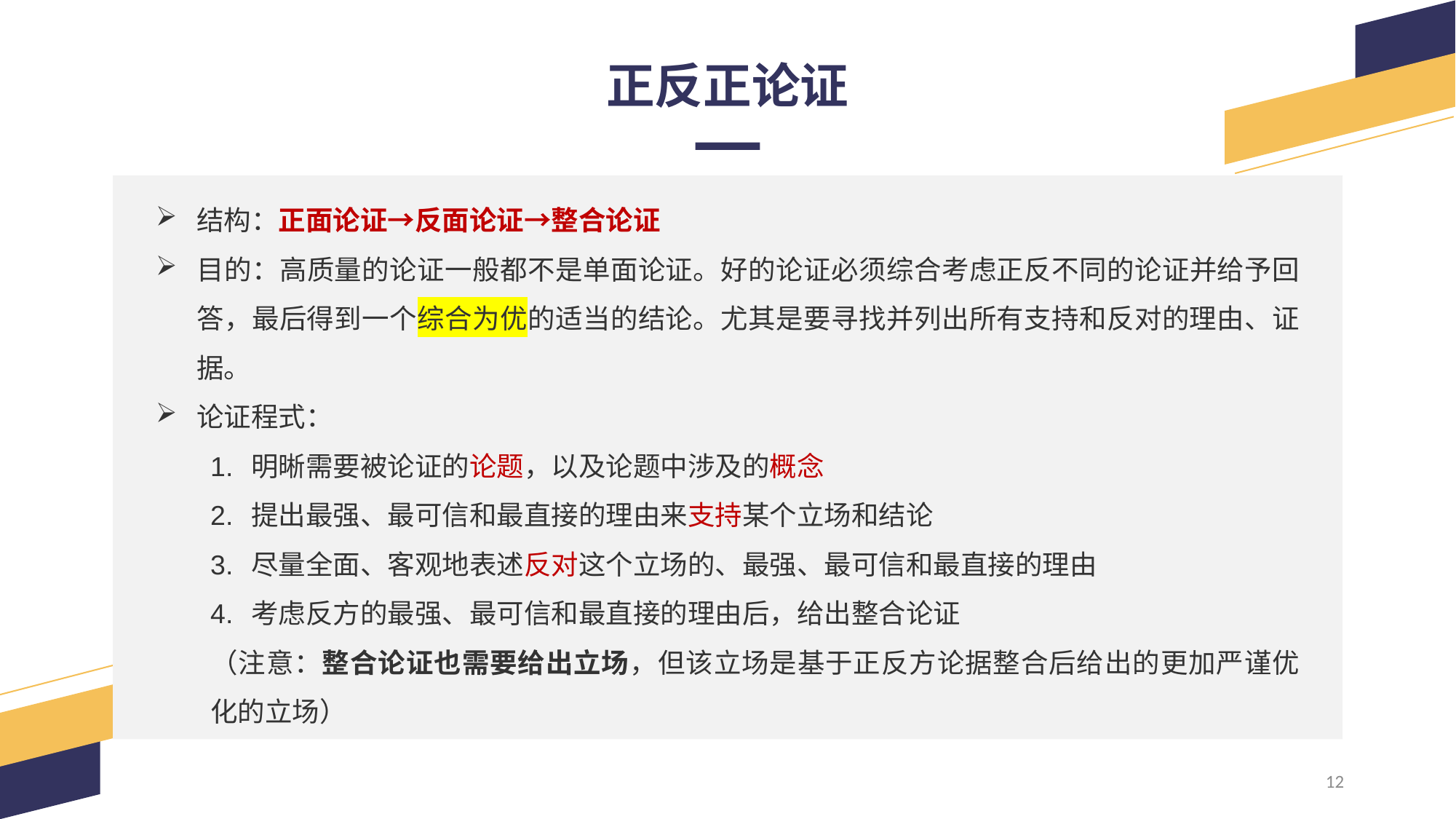

正反正论证

结构：正面论证→反面论证→整合论证
目的：高质量的论证一般都不是单面论证。好的论证必须综合考虑正反不同的论证并给予回答，最后得到一个综合为优的适当的结论。尤其是要寻找并列出所有支持和反对的理由、证据。
论证程式：
明晰需要被论证的论题，以及论题中涉及的概念
提出最强、最可信和最直接的理由来支持某个立场和结论
尽量全面、客观地表述反对这个立场的、最强、最可信和最直接的理由
考虑反方的最强、最可信和最直接的理由后，给出整合论证
（注意：整合论证也需要给出立场，但该立场是基于正反方论据整合后给出的更加严谨优化的立场）

12